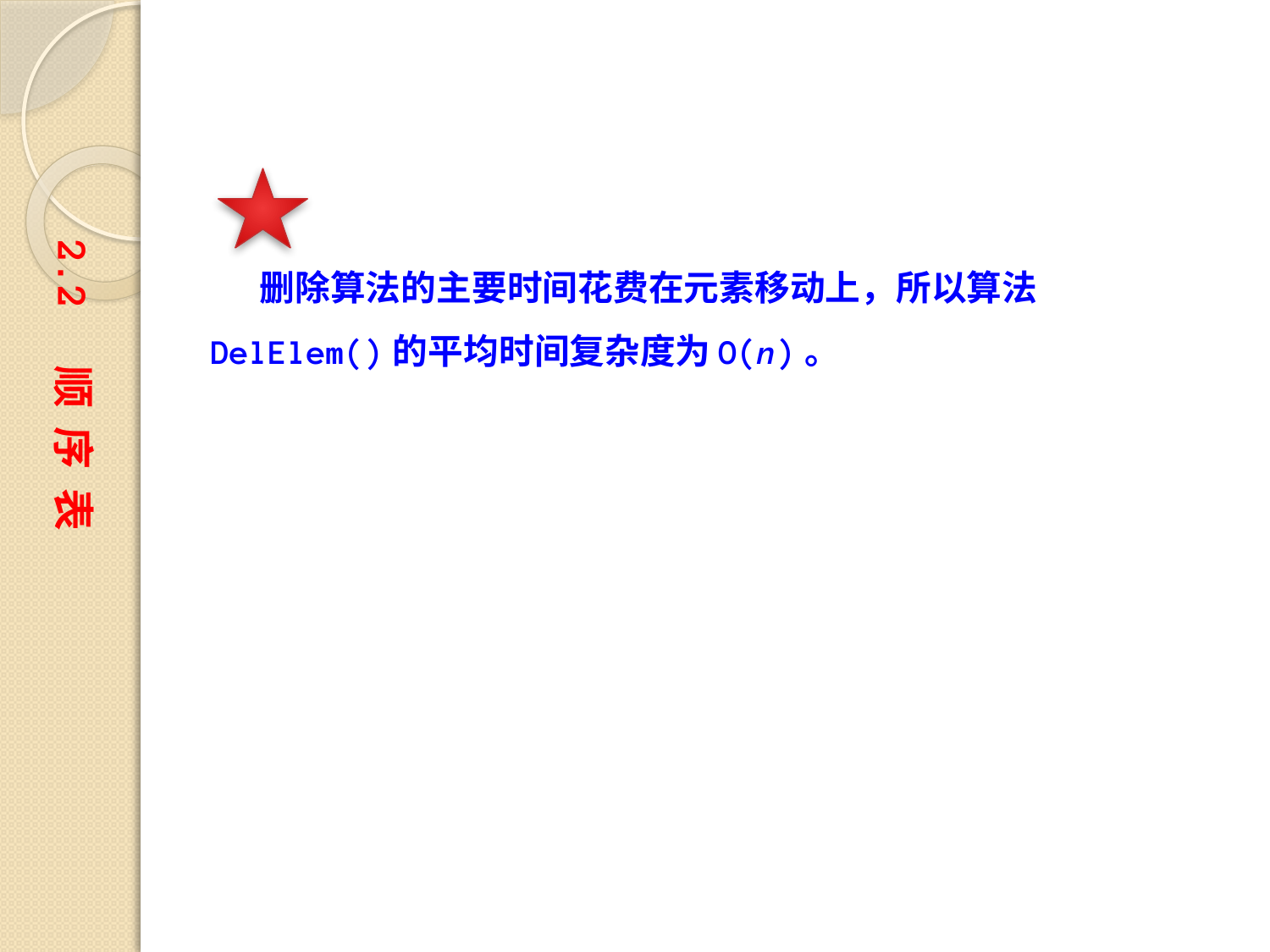

2.2  顺  序  表
     删除算法的主要时间花费在元素移动上，所以算法DelElem()的平均时间复杂度为O(n)。